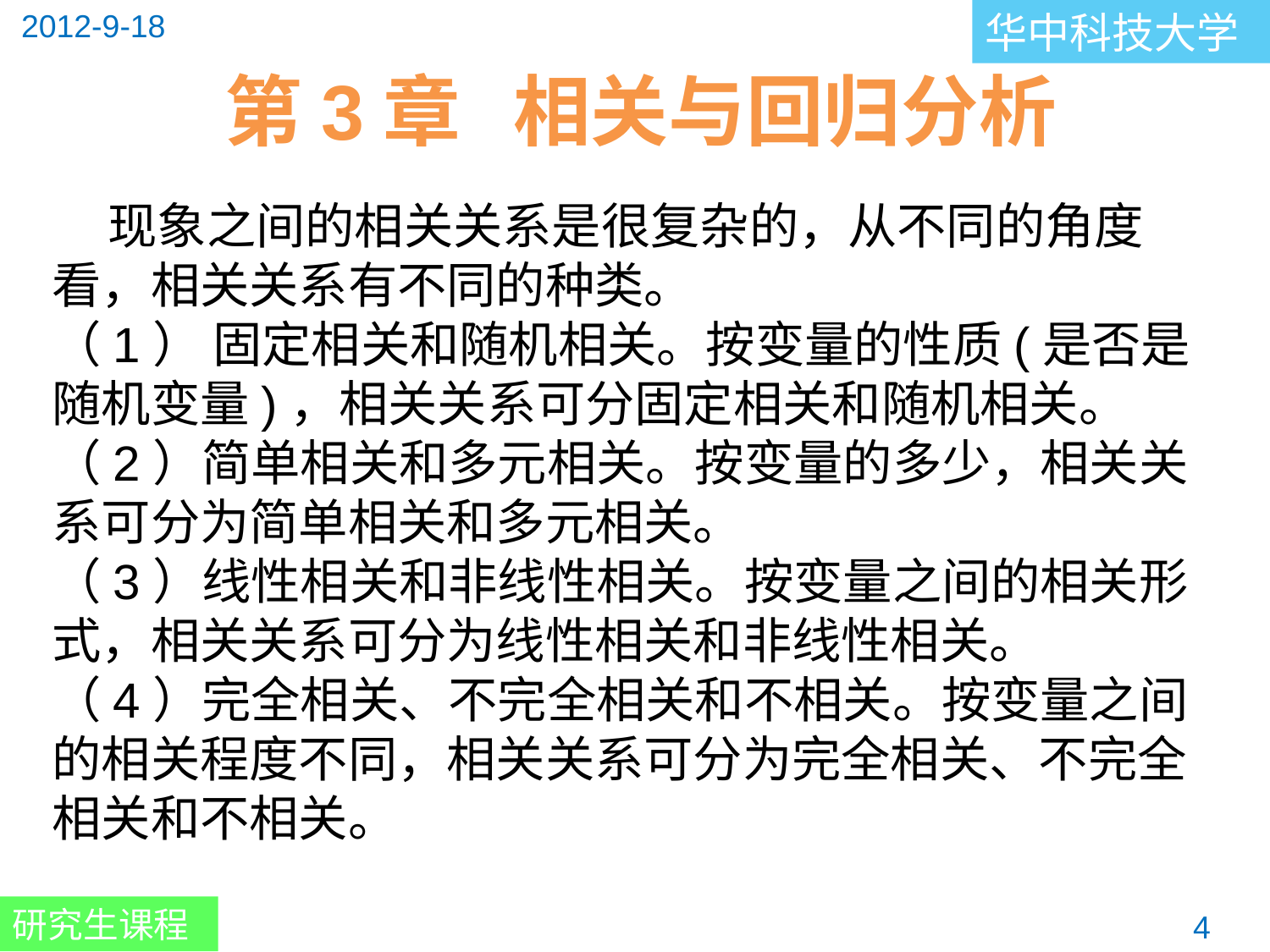

第3章   相关与回归分析
    现象之间的相关关系是很复杂的，从不同的角度看，相关关系有不同的种类。
（1） 固定相关和随机相关。按变量的性质(是否是随机变量)，相关关系可分固定相关和随机相关。
（2）简单相关和多元相关。按变量的多少，相关关系可分为简单相关和多元相关。
（3）线性相关和非线性相关。按变量之间的相关形式，相关关系可分为线性相关和非线性相关。
（4）完全相关、不完全相关和不相关。按变量之间的相关程度不同，相关关系可分为完全相关、不完全相关和不相关。